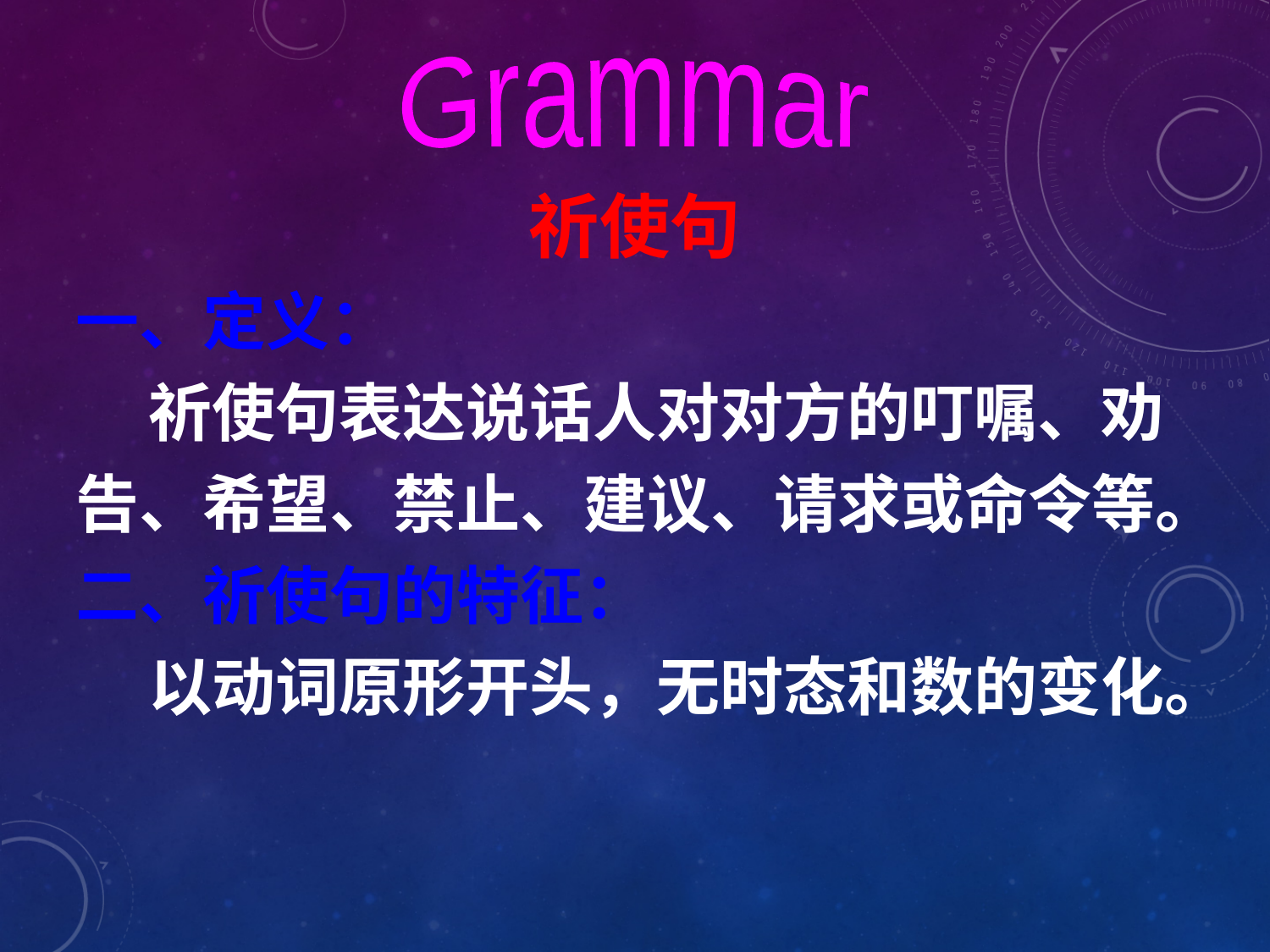

Grammar
祈使句
一、定义：
    祈使句表达说话人对对方的叮嘱、劝告、希望、禁止、建议、请求或命令等。
二、祈使句的特征：
    以动词原形开头，无时态和数的变化。